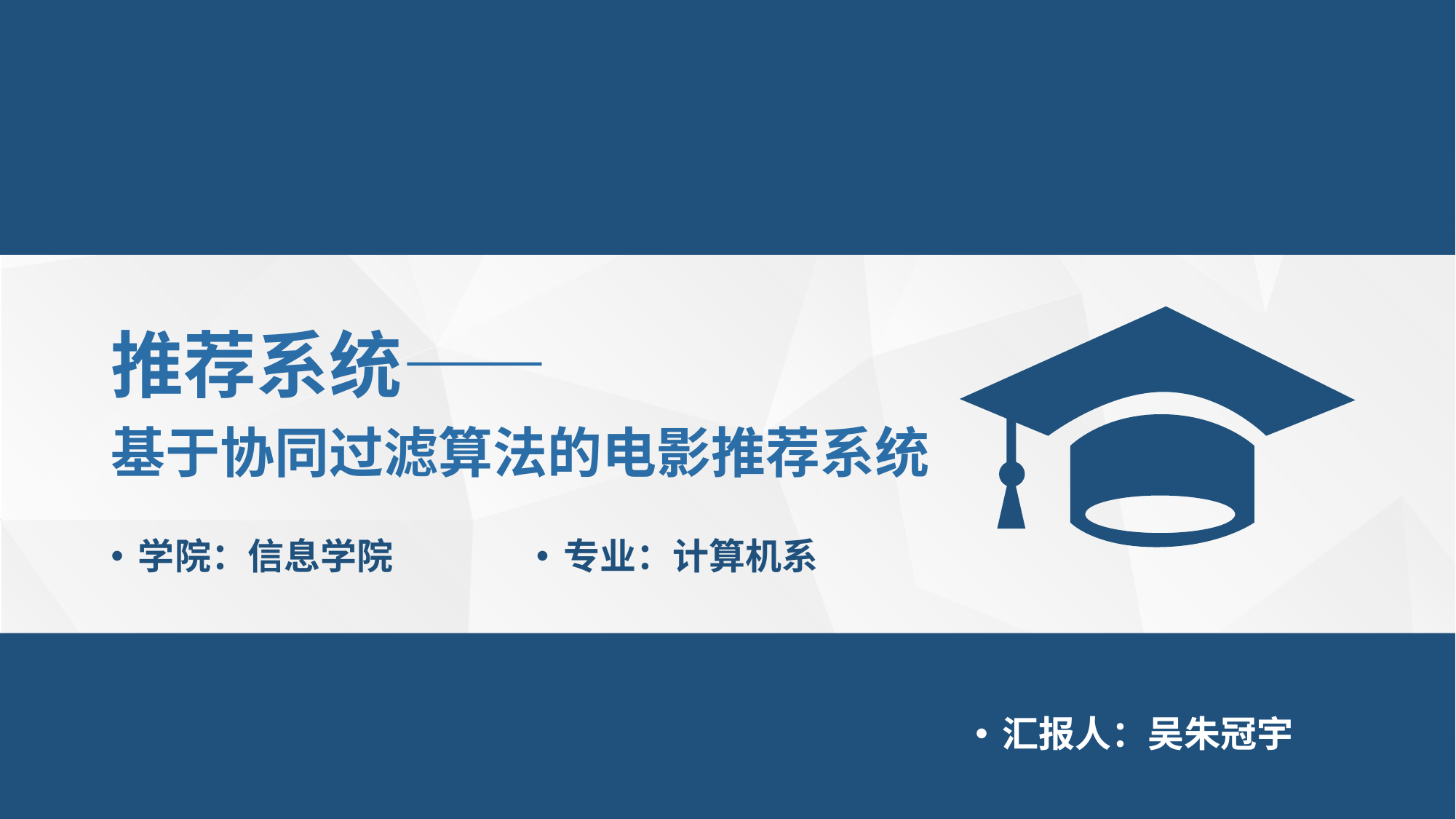

推荐系统——
基于协同过滤算法的电影推荐系统
学院：信息学院
专业：计算机系
汇报人：吴朱冠宇